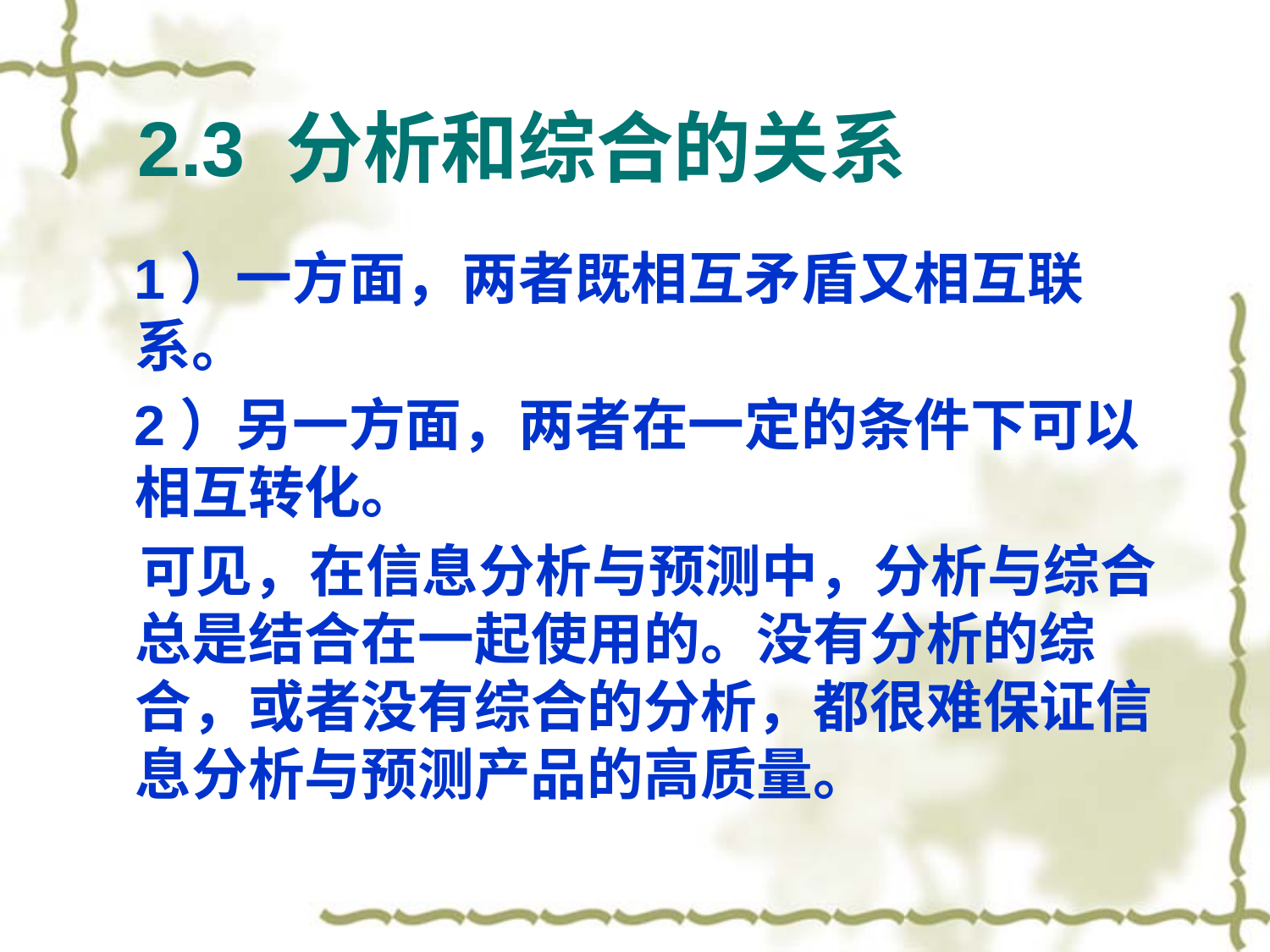

2.3 分析和综合的关系
   1）一方面，两者既相互矛盾又相互联系。
   2）另一方面，两者在一定的条件下可以相互转化。
   可见，在信息分析与预测中，分析与综合总是结合在一起使用的。没有分析的综合，或者没有综合的分析，都很难保证信息分析与预测产品的高质量。